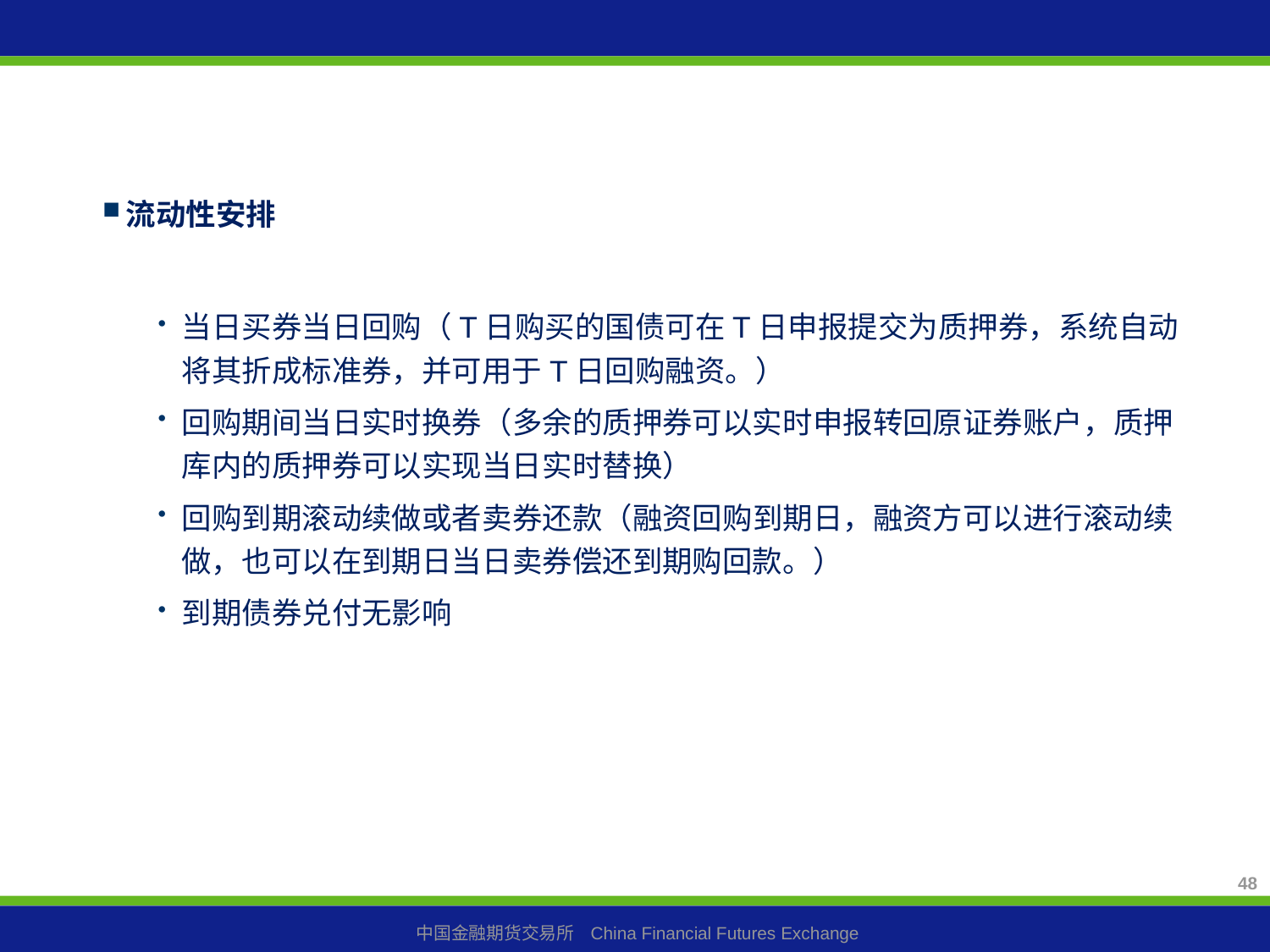

# 流动性安排

当日买券当日回购（T日购买的国债可在T日申报提交为质押券，系统自动将其折成标准券，并可用于T日回购融资。）
回购期间当日实时换券（多余的质押券可以实时申报转回原证券账户，质押库内的质押券可以实现当日实时替换）
回购到期滚动续做或者卖券还款（融资回购到期日，融资方可以进行滚动续做，也可以在到期日当日卖券偿还到期购回款。）
到期债券兑付无影响

48